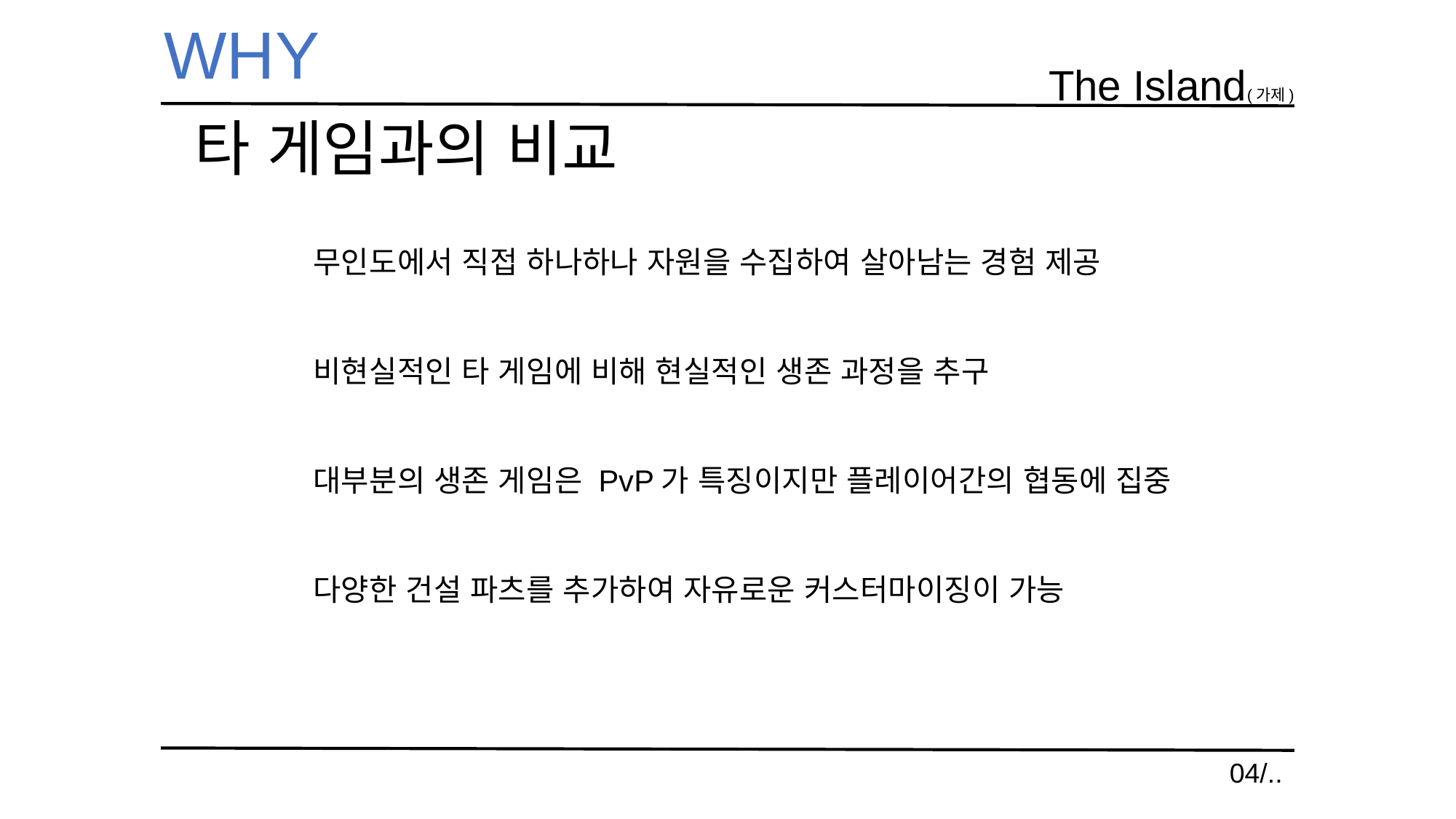

WHY
The Island(가제)
타 게임과의 비교
무인도에서 직접 하나하나 자원을 수집하여 살아남는 경험 제공

비현실적인 타 게임에 비해 현실적인 생존 과정을 추구

대부분의 생존 게임은 PvP가 특징이지만 플레이어간의 협동에 집중

다양한 건설 파츠를 추가하여 자유로운 커스터마이징이 가능
04/..